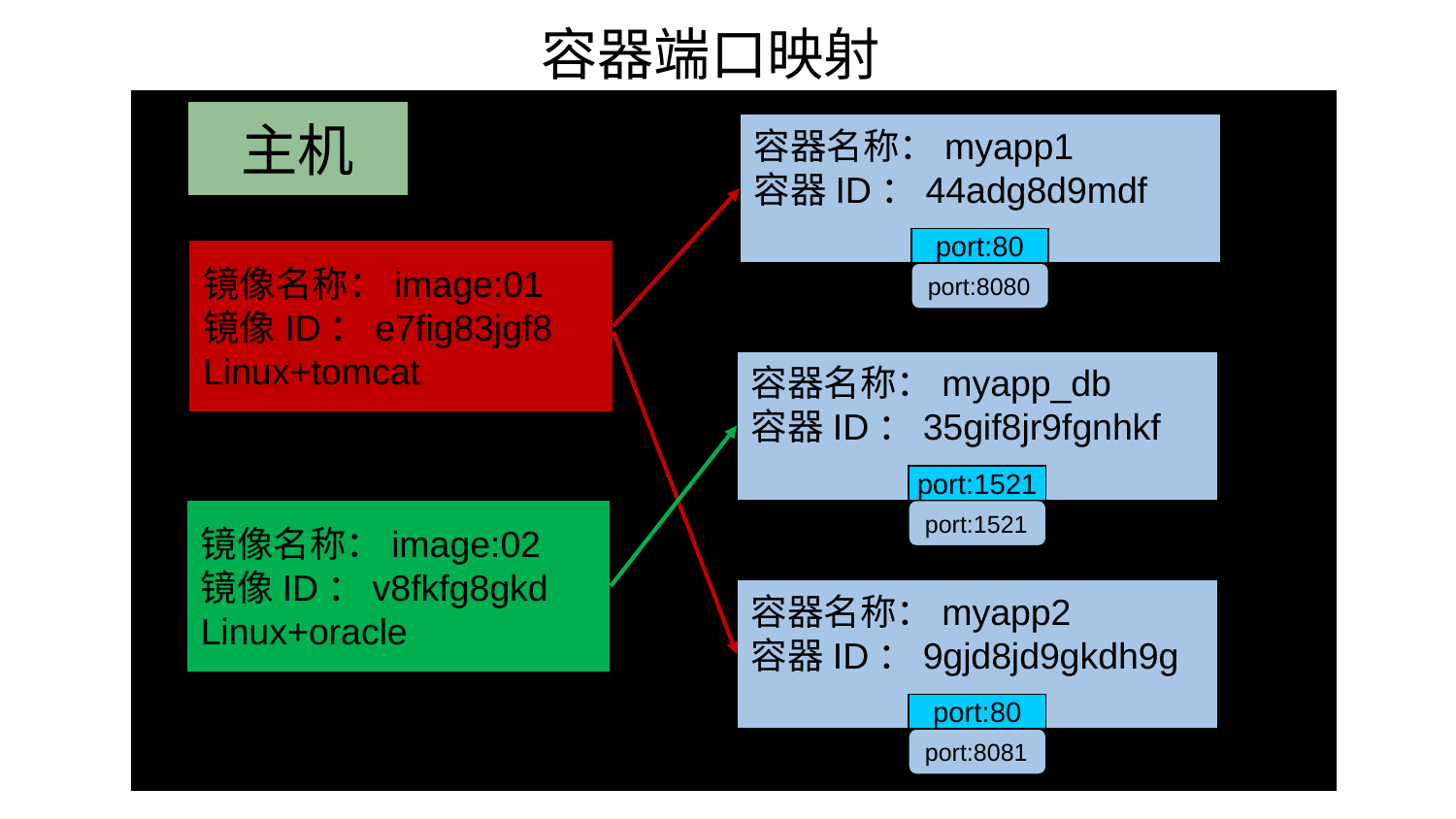

容器端口映射

主机
容器名称：myapp1
容器ID：44adg8d9mdf

port:80
镜像名称：image:01
镜像ID：e7fig83jgf8
Linux+tomcat
port:8080
容器名称：myapp_db
容器ID：35gif8jr9fgnhkf

port:1521
镜像名称：image:02
镜像ID：v8fkfg8gkd
Linux+oracle
port:1521
容器名称：myapp2
容器ID：9gjd8jd9gkdh9g

port:80
port:8081